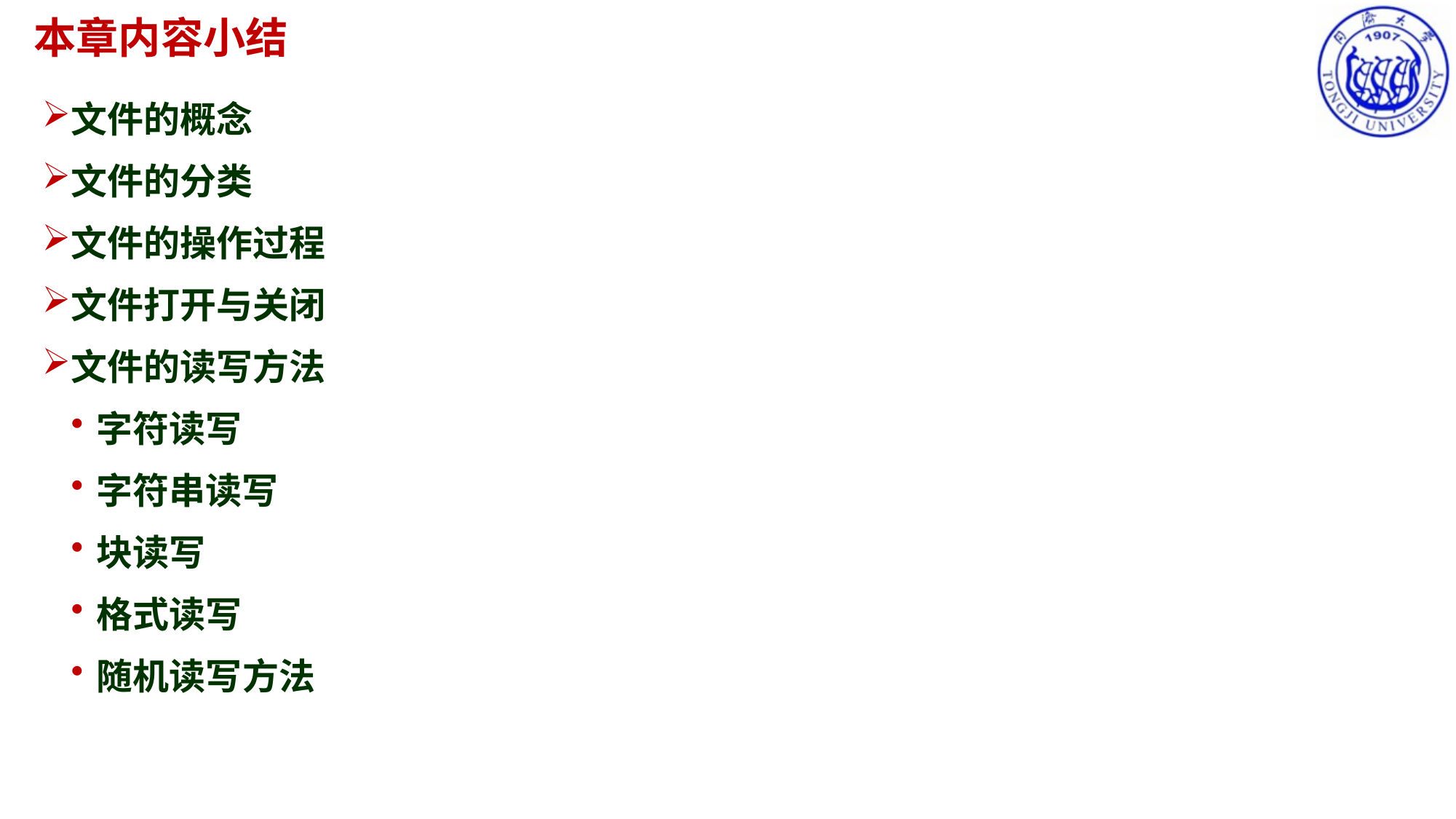

本章内容小结
文件的概念
文件的分类
文件的操作过程
文件打开与关闭
文件的读写方法
字符读写
字符串读写
块读写
格式读写
随机读写方法